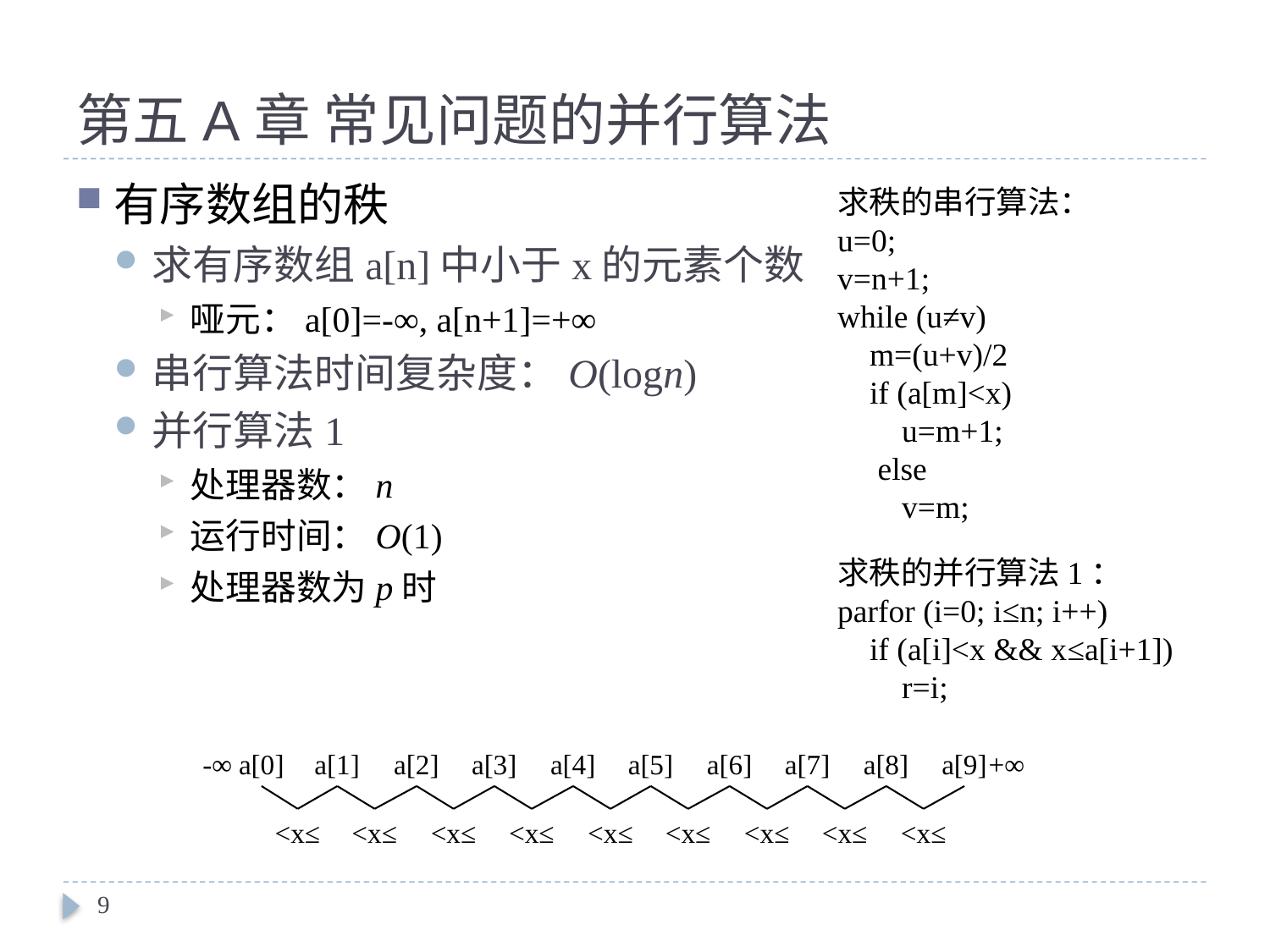

# 第五A章 常见问题的并行算法
有序数组的秩
求有序数组a[n]中小于x的元素个数
哑元：a[0]=-∞, a[n+1]=+∞
串行算法时间复杂度：O(logn)
并行算法1
处理器数：n
运行时间：O(1)
处理器数为p时
求秩的串行算法：
u=0;
v=n+1;
while (u≠v)
    m=(u+v)/2
    if (a[m]<x)
        u=m+1;
     else
        v=m;
求秩的并行算法1：
parfor (i=0; i≤n; i++)
    if (a[i]<x && x≤a[i+1])
        r=i;
-∞
a[0]
a[1]
a[2]
a[3]
a[4]
a[5]
a[6]
a[7]
a[8]
a[9]
+∞
<x≤
<x≤
<x≤
<x≤
<x≤
<x≤
<x≤
<x≤
<x≤
9